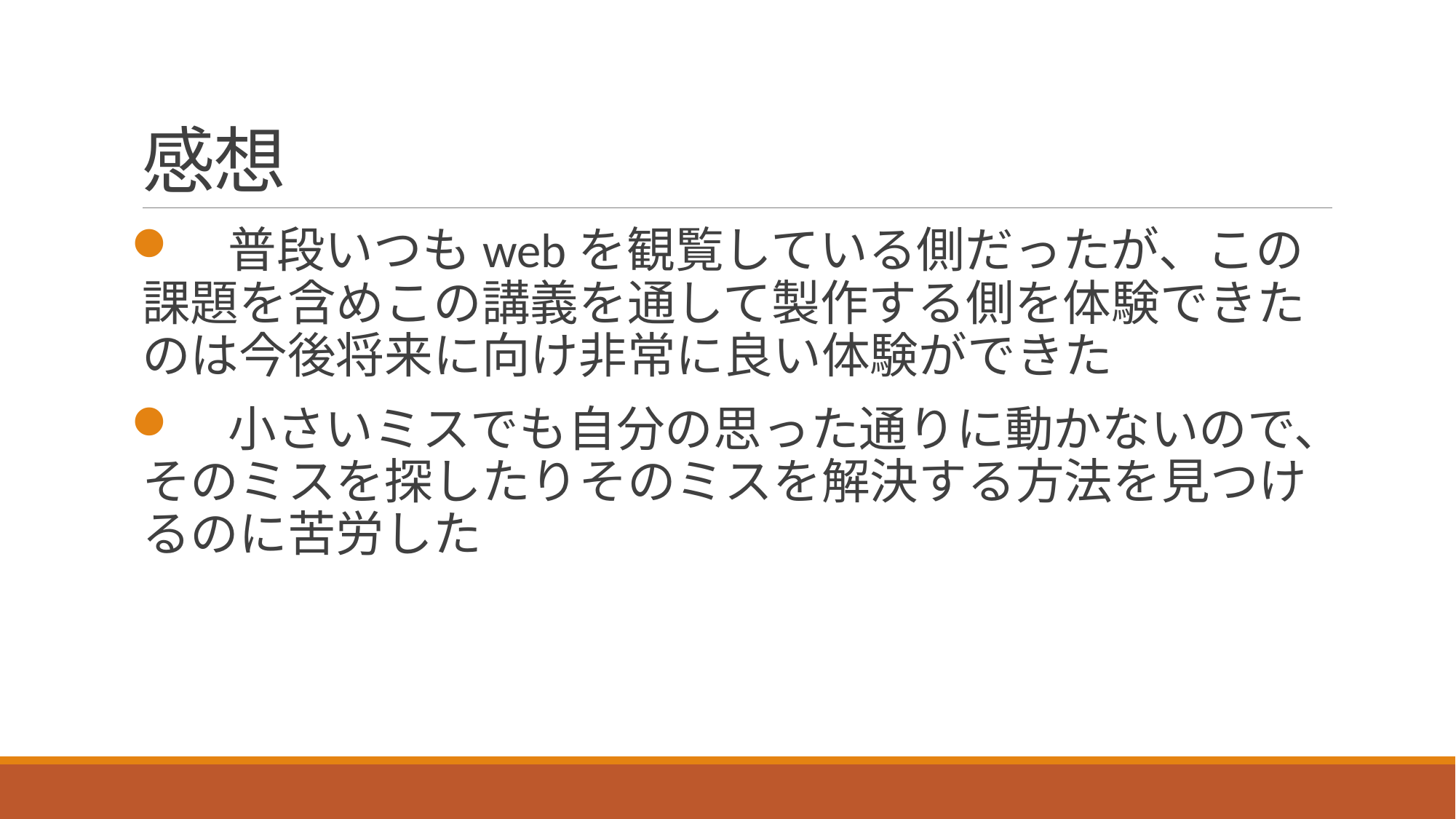

# 感想
　普段いつもwebを観覧している側だったが、この課題を含めこの講義を通して製作する側を体験できたのは今後将来に向け非常に良い体験ができた
　小さいミスでも自分の思った通りに動かないので、そのミスを探したりそのミスを解決する方法を見つけるのに苦労した